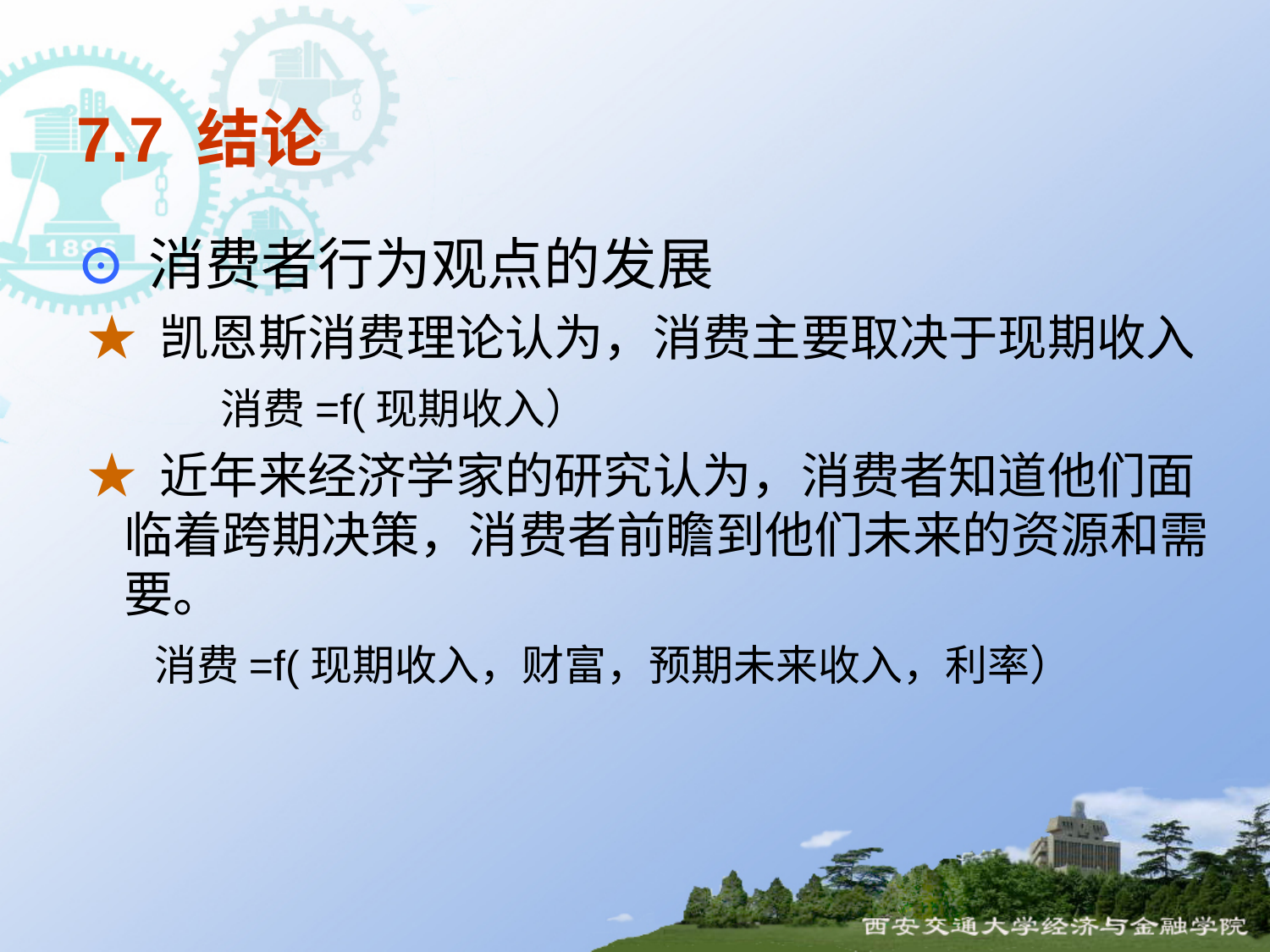

# 7.7 结论
⊙ 消费者行为观点的发展
 ★ 凯恩斯消费理论认为，消费主要取决于现期收入
            消费=f(现期收入）
 ★ 近年来经济学家的研究认为，消费者知道他们面临着跨期决策，消费者前瞻到他们未来的资源和需要。
      消费=f(现期收入，财富，预期未来收入，利率）